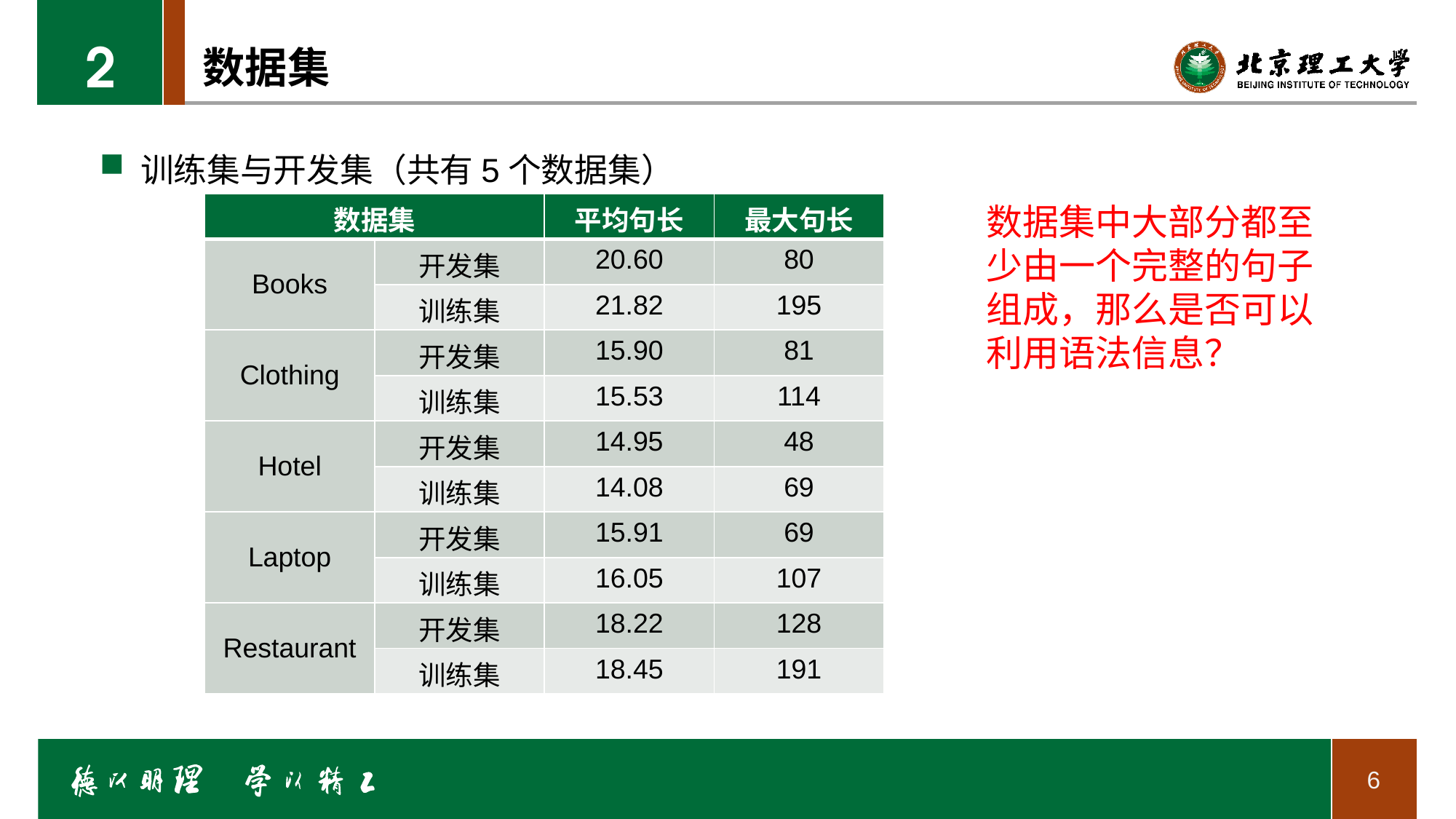

2
# 数据集
训练集与开发集（共有5个数据集）
| 数据集 |  | 平均句长 | 最大句长 |
| --- | --- | --- | --- |
| Books | 开发集 | 20.60 | 80 |
|  | 训练集 | 21.82 | 195 |
| Clothing | 开发集 | 15.90 | 81 |
|  | 训练集 | 15.53 | 114 |
| Hotel | 开发集 | 14.95 | 48 |
|  | 训练集 | 14.08 | 69 |
| Laptop | 开发集 | 15.91 | 69 |
|  | 训练集 | 16.05 | 107 |
| Restaurant | 开发集 | 18.22 | 128 |
|  | 训练集 | 18.45 | 191 |
数据集中大部分都至少由一个完整的句子组成，那么是否可以利用语法信息？